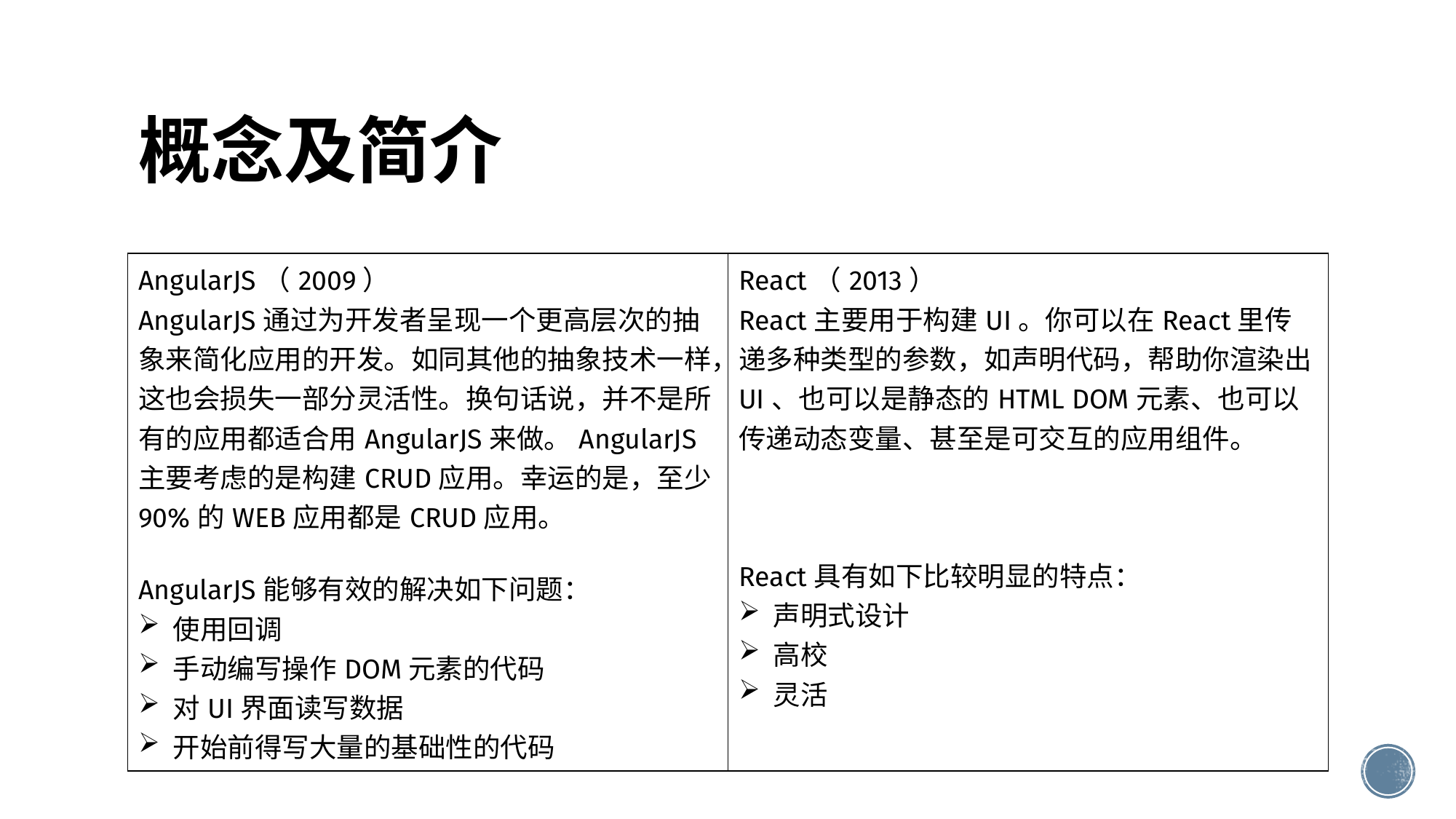

# 概念及简介
| AngularJS（2009） AngularJS通过为开发者呈现一个更高层次的抽象来简化应用的开发。如同其他的抽象技术一样，这也会损失一部分灵活性。换句话说，并不是所有的应用都适合用AngularJS来做。AngularJS主要考虑的是构建CRUD应用。幸运的是，至少90%的WEB应用都是CRUD应用。 AngularJS能够有效的解决如下问题： 使用回调 手动编写操作DOM元素的代码 对UI界面读写数据 开始前得写大量的基础性的代码 | React（2013） React主要用于构建UI。你可以在React里传递多种类型的参数，如声明代码，帮助你渲染出UI、也可以是静态的HTML DOM元素、也可以传递动态变量、甚至是可交互的应用组件。 React具有如下比较明显的特点： 声明式设计 高校 灵活 |
| --- | --- |